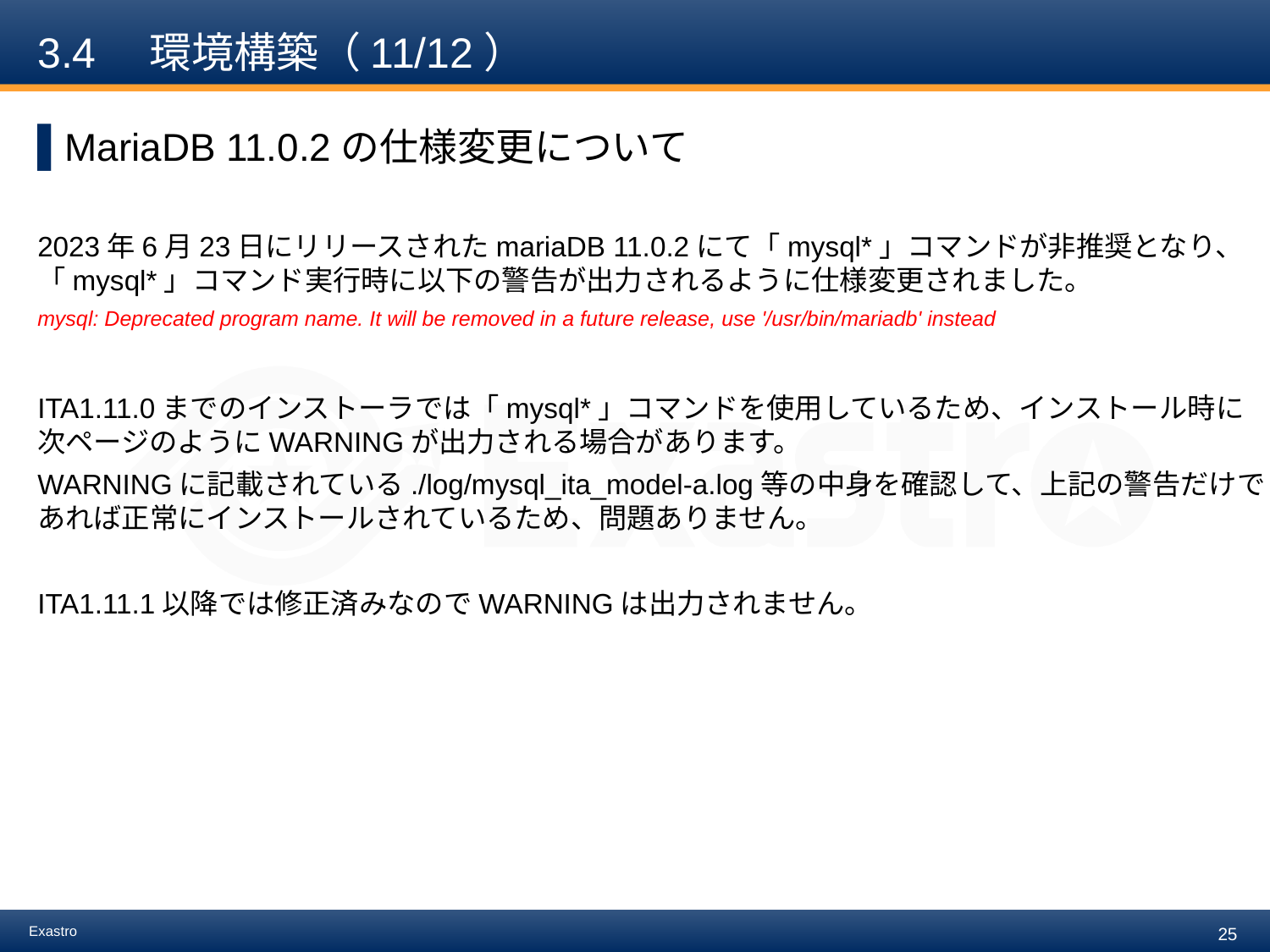

# 3.4　環境構築（11/12）
MariaDB 11.0.2の仕様変更について

2023年6月23日にリリースされたmariaDB 11.0.2にて「mysql*」コマンドが非推奨となり、 「mysql*」コマンド実行時に以下の警告が出力されるように仕様変更されました。
mysql: Deprecated program name. It will be removed in a future release, use '/usr/bin/mariadb' instead

ITA1.11.0までのインストーラでは「mysql*」コマンドを使用しているため、インストール時に次ページのようにWARNINGが出力される場合があります。
WARNINGに記載されている./log/mysql_ita_model-a.log等の中身を確認して、上記の警告だけであれば正常にインストールされているため、問題ありません。

ITA1.11.1以降では修正済みなのでWARNINGは出力されません。